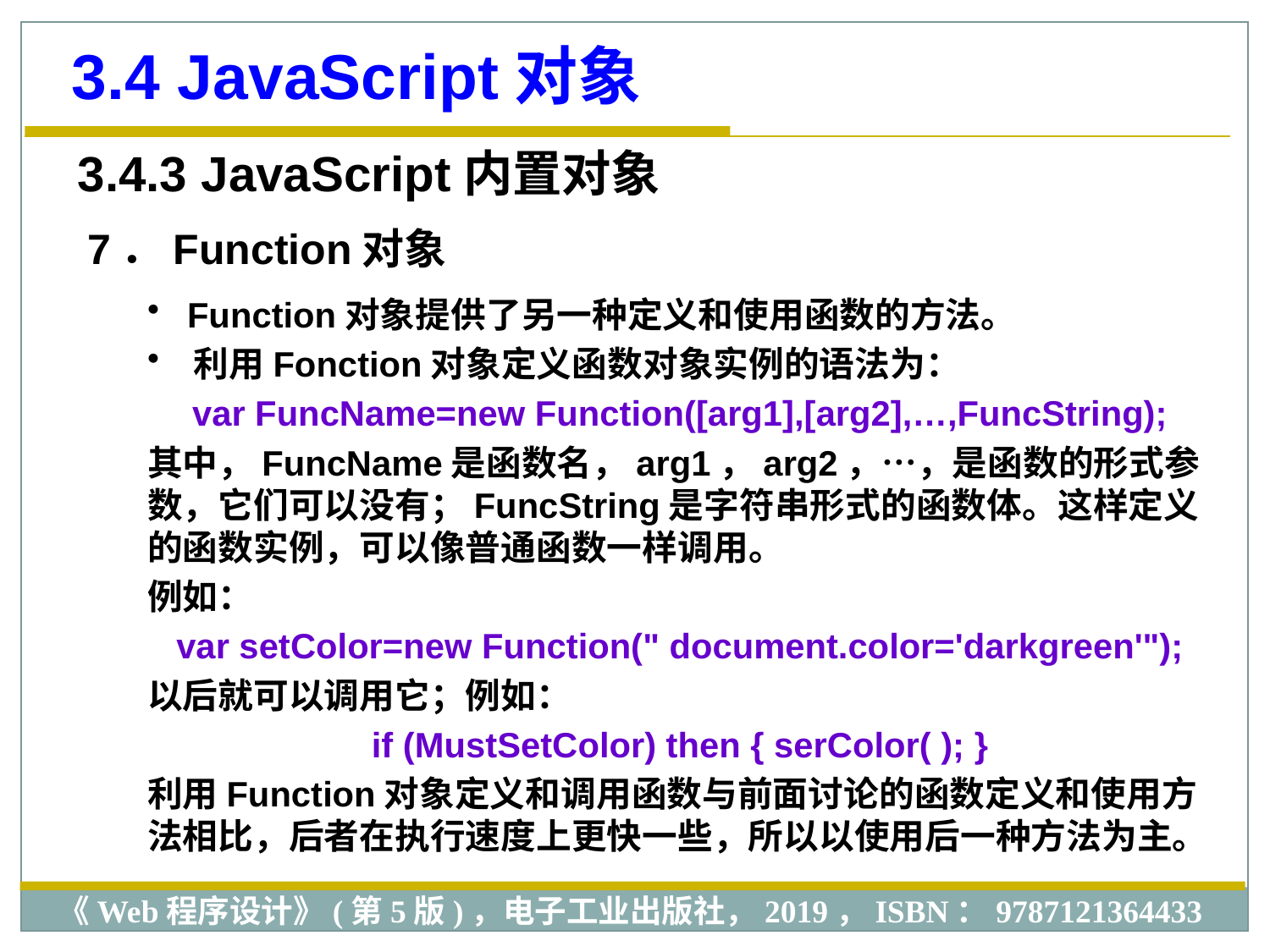

3.4 JavaScript对象
3.4.3 JavaScript内置对象
7．Function对象
 Function对象提供了另一种定义和使用函数的方法。
 利用Fonction对象定义函数对象实例的语法为：
var FuncName=new Function([arg1],[arg2],…,FuncString);
其中，FuncName是函数名，arg1，arg2，…，是函数的形式参数，它们可以没有；FuncString是字符串形式的函数体。这样定义的函数实例，可以像普通函数一样调用。
例如：
var setColor=new Function(" document.color='darkgreen'");
以后就可以调用它；例如：
if (MustSetColor) then { serColor( ); }
利用Function对象定义和调用函数与前面讨论的函数定义和使用方法相比，后者在执行速度上更快一些，所以以使用后一种方法为主。